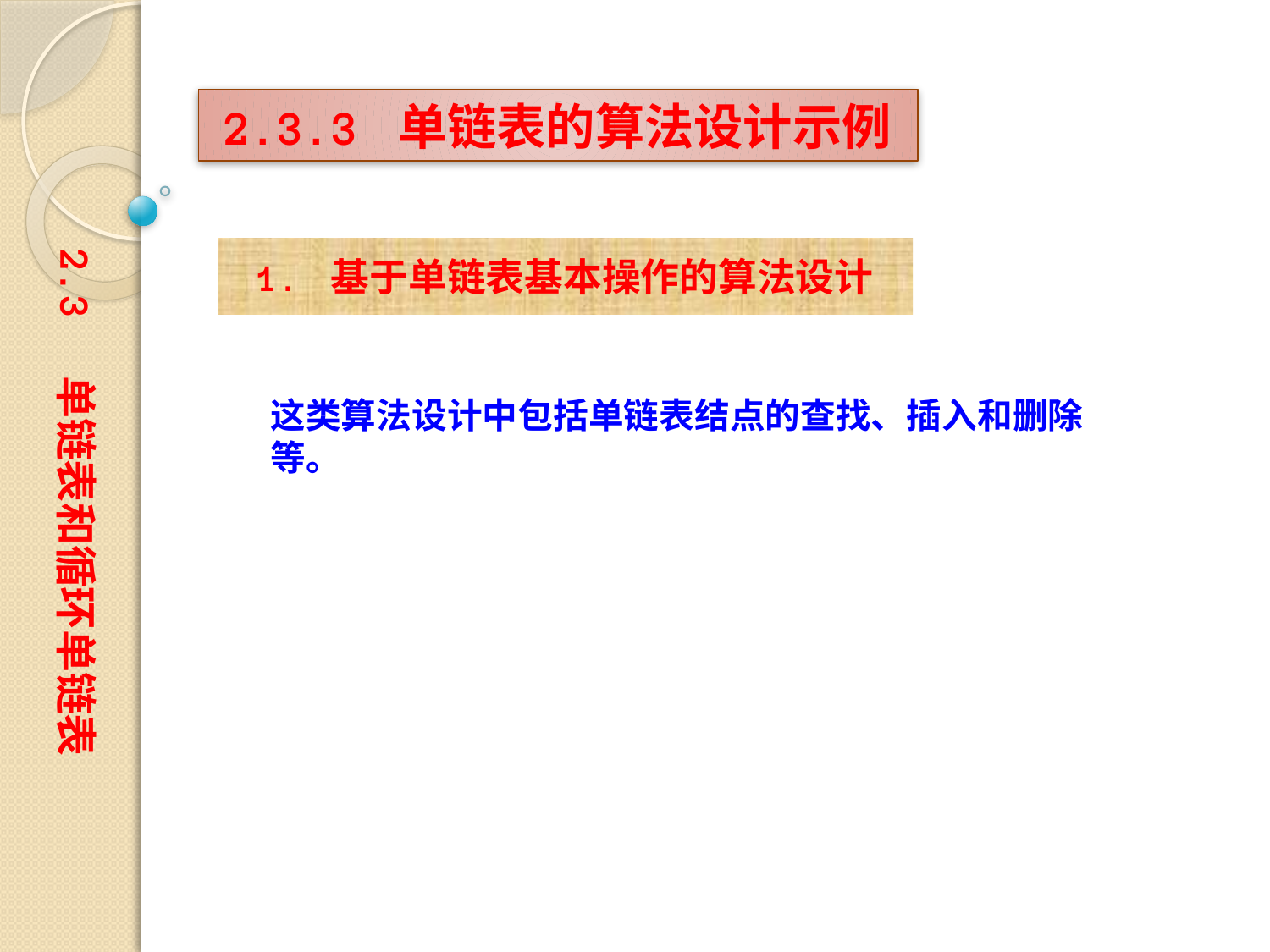

2.3.3 单链表的算法设计示例
2.3  单链表和循环单链表
1. 基于单链表基本操作的算法设计
这类算法设计中包括单链表结点的查找、插入和删除等。